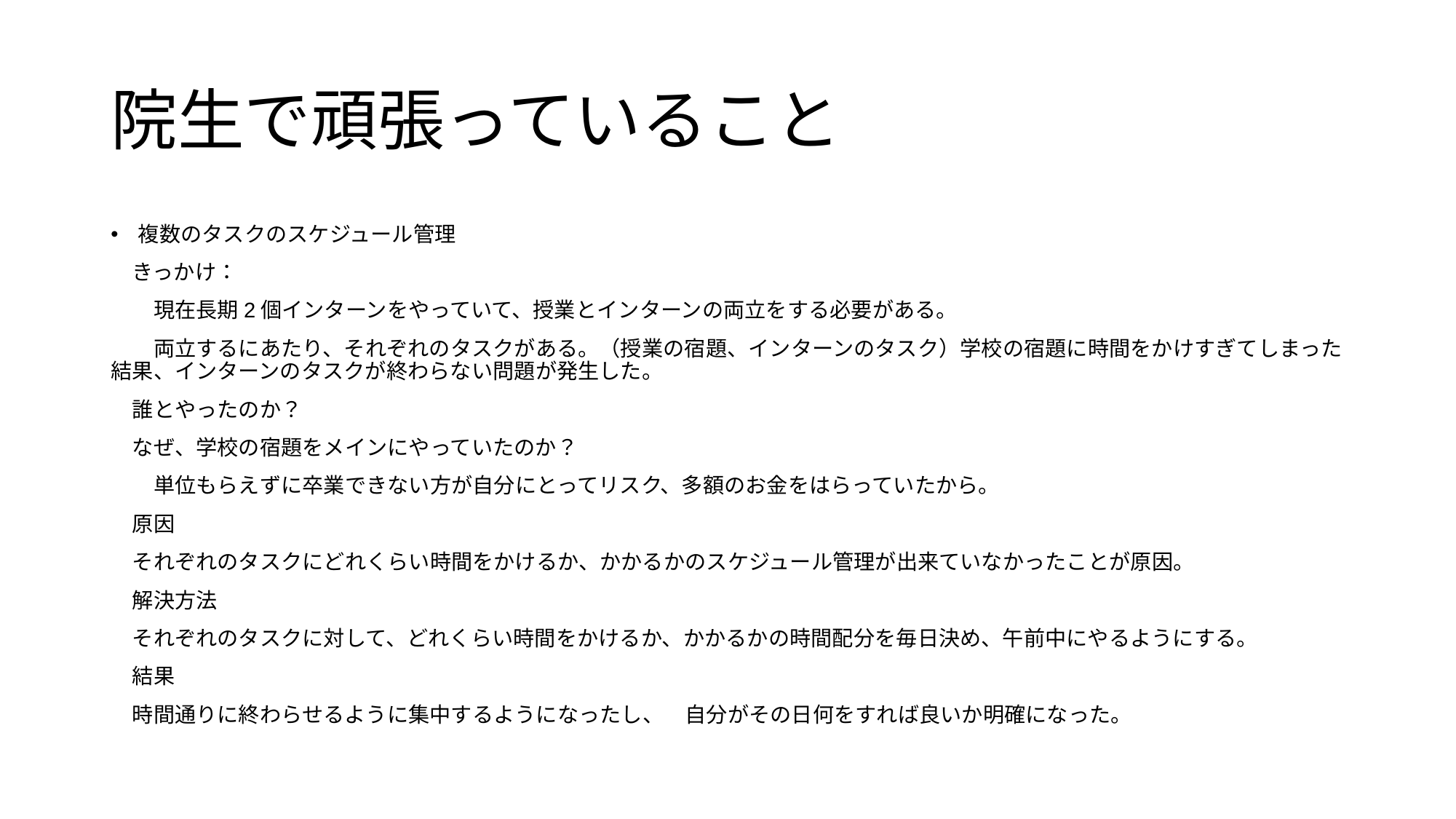

# 院生で頑張っていること
複数のタスクのスケジュール管理
　きっかけ：
　　現在長期2個インターンをやっていて、授業とインターンの両立をする必要がある。
　　両立するにあたり、それぞれのタスクがある。（授業の宿題、インターンのタスク）学校の宿題に時間をかけすぎてしまった結果、インターンのタスクが終わらない問題が発生した。
　誰とやったのか？
　なぜ、学校の宿題をメインにやっていたのか？
　　単位もらえずに卒業できない方が自分にとってリスク、多額のお金をはらっていたから。
　原因
　それぞれのタスクにどれくらい時間をかけるか、かかるかのスケジュール管理が出来ていなかったことが原因。
　解決方法
　それぞれのタスクに対して、どれくらい時間をかけるか、かかるかの時間配分を毎日決め、午前中にやるようにする。
　結果
　時間通りに終わらせるように集中するようになったし、　自分がその日何をすれば良いか明確になった。